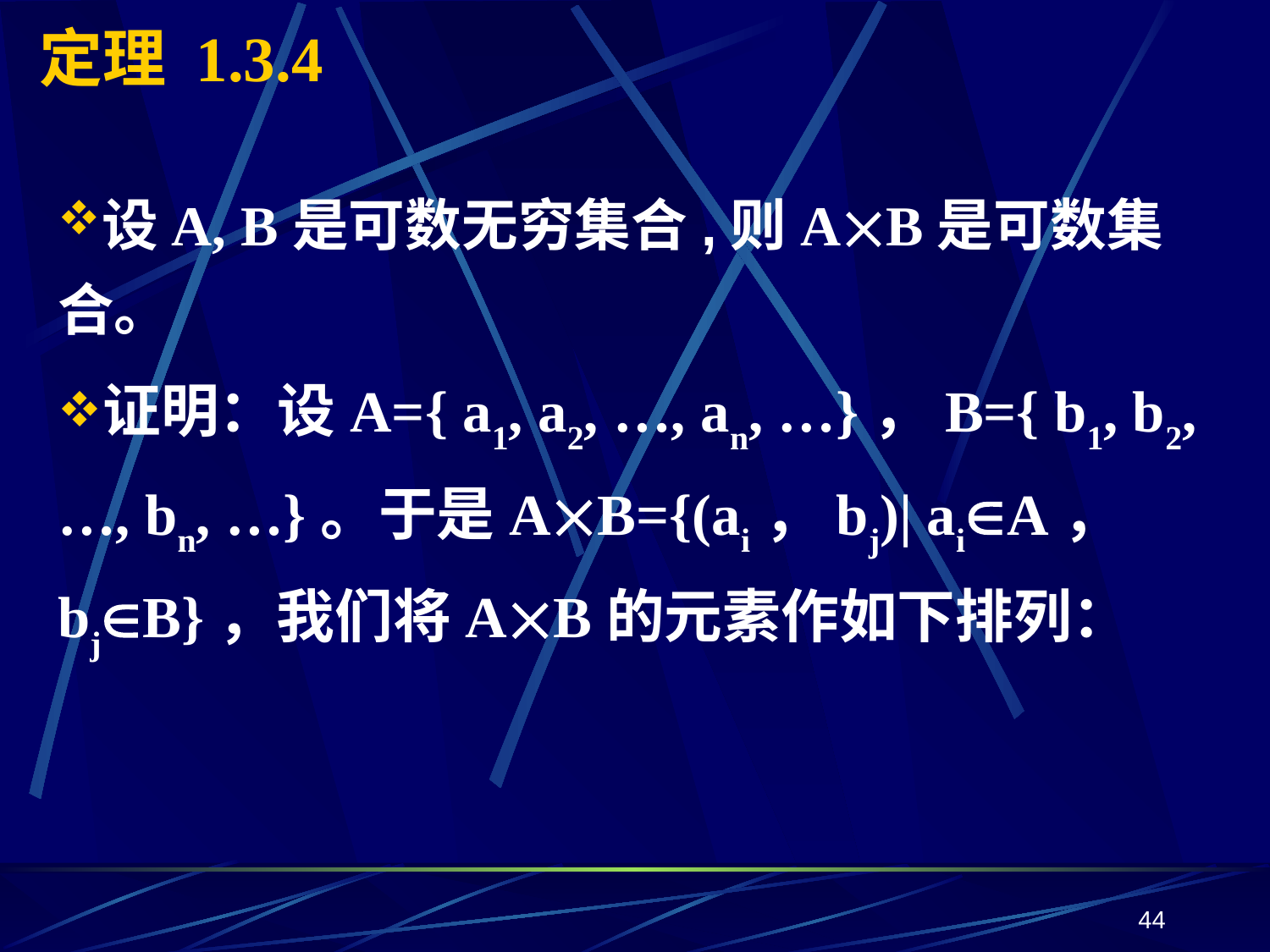

# 定理 1.3.4
设A, B是可数无穷集合,则A×B是可数集合。
证明：设A={ a1, a2, …, an, …}，B={ b1, b2, …, bn, …}。于是A×B={(ai，bj)| ai∈A， bj∈B}，我们将A×B的元素作如下排列：

44